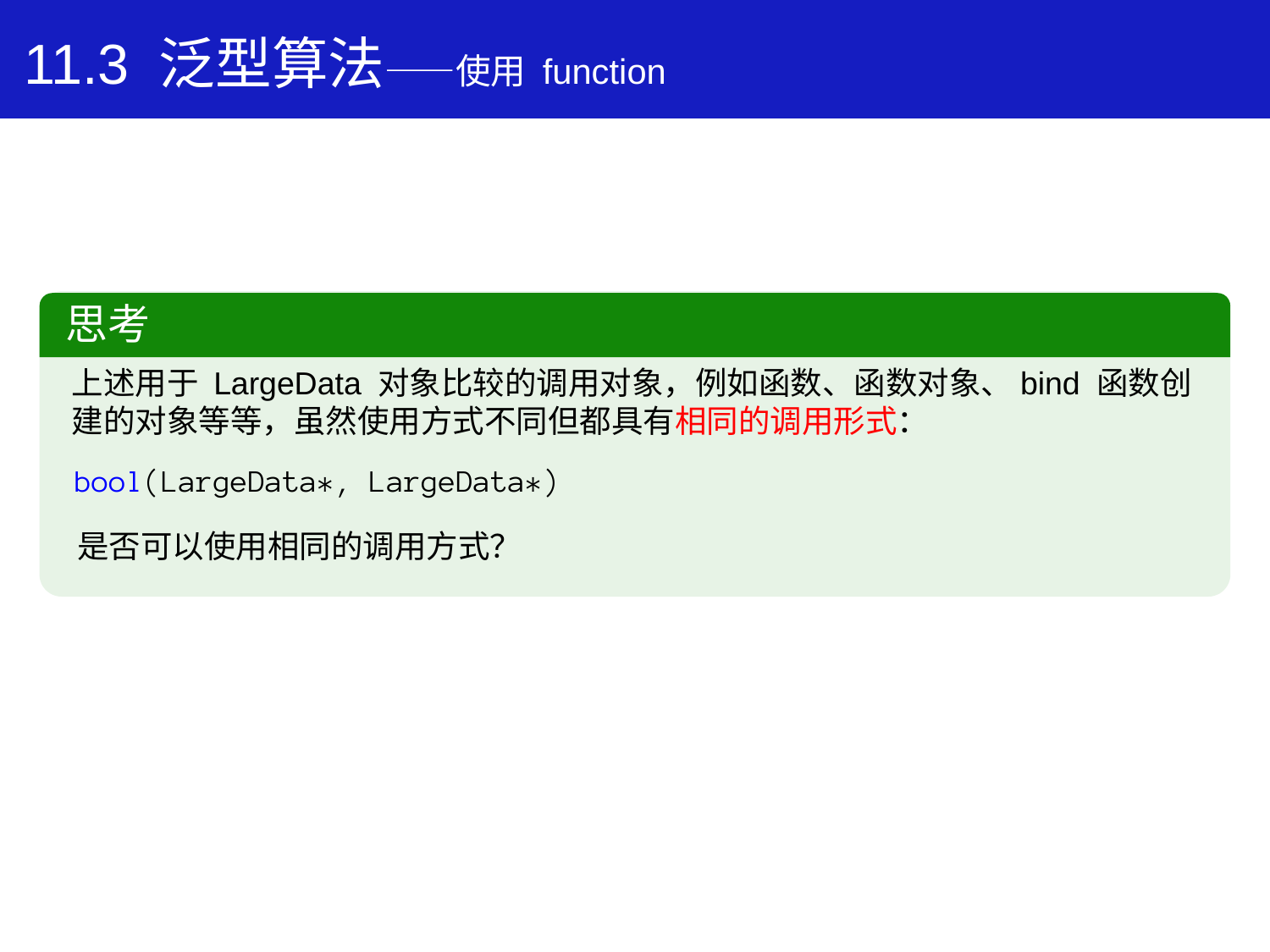

11.3 泛型算法——使用 function
思考

上述用于 LargeData 对象比较的调用对象，例如函数、函数对象、bind 函数创建的对象等等，虽然使用方式不同但都具有相同的调用形式：
bool(LargeData*, LargeData*)
是否可以使用相同的调用方式？
66